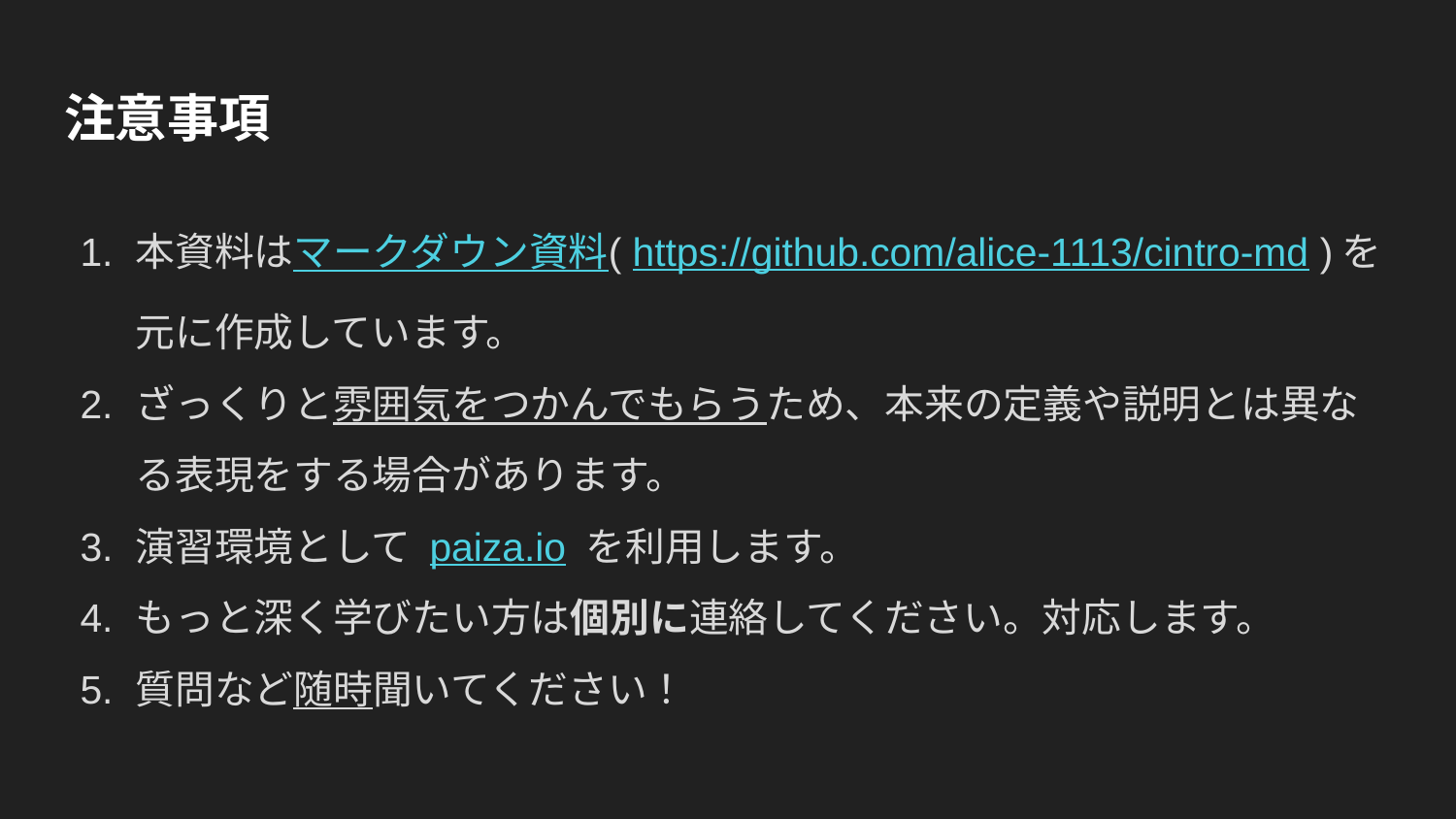

# 注意事項
本資料はマークダウン資料( https://github.com/alice-1113/cintro-md )を元に作成しています。
ざっくりと雰囲気をつかんでもらうため、本来の定義や説明とは異なる表現をする場合があります。
演習環境として paiza.io を利用します。
もっと深く学びたい方は個別に連絡してください。対応します。
質問など随時聞いてください！